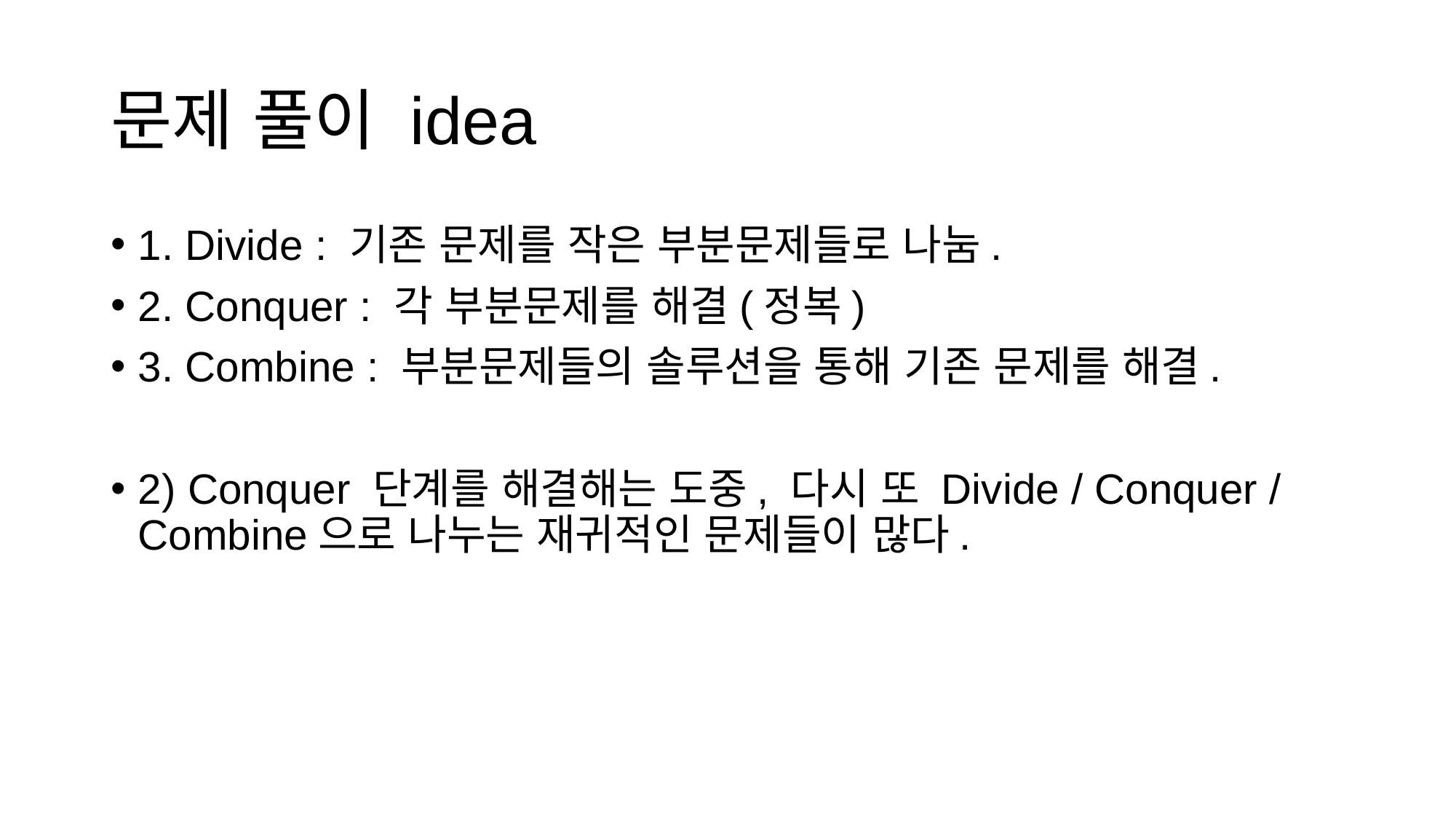

# 문제 풀이 idea
1. Divide : 기존 문제를 작은 부분문제들로 나눔.
2. Conquer : 각 부분문제를 해결(정복)
3. Combine : 부분문제들의 솔루션을 통해 기존 문제를 해결.

2) Conquer 단계를 해결해는 도중, 다시 또 Divide / Conquer / Combine으로 나누는 재귀적인 문제들이 많다.